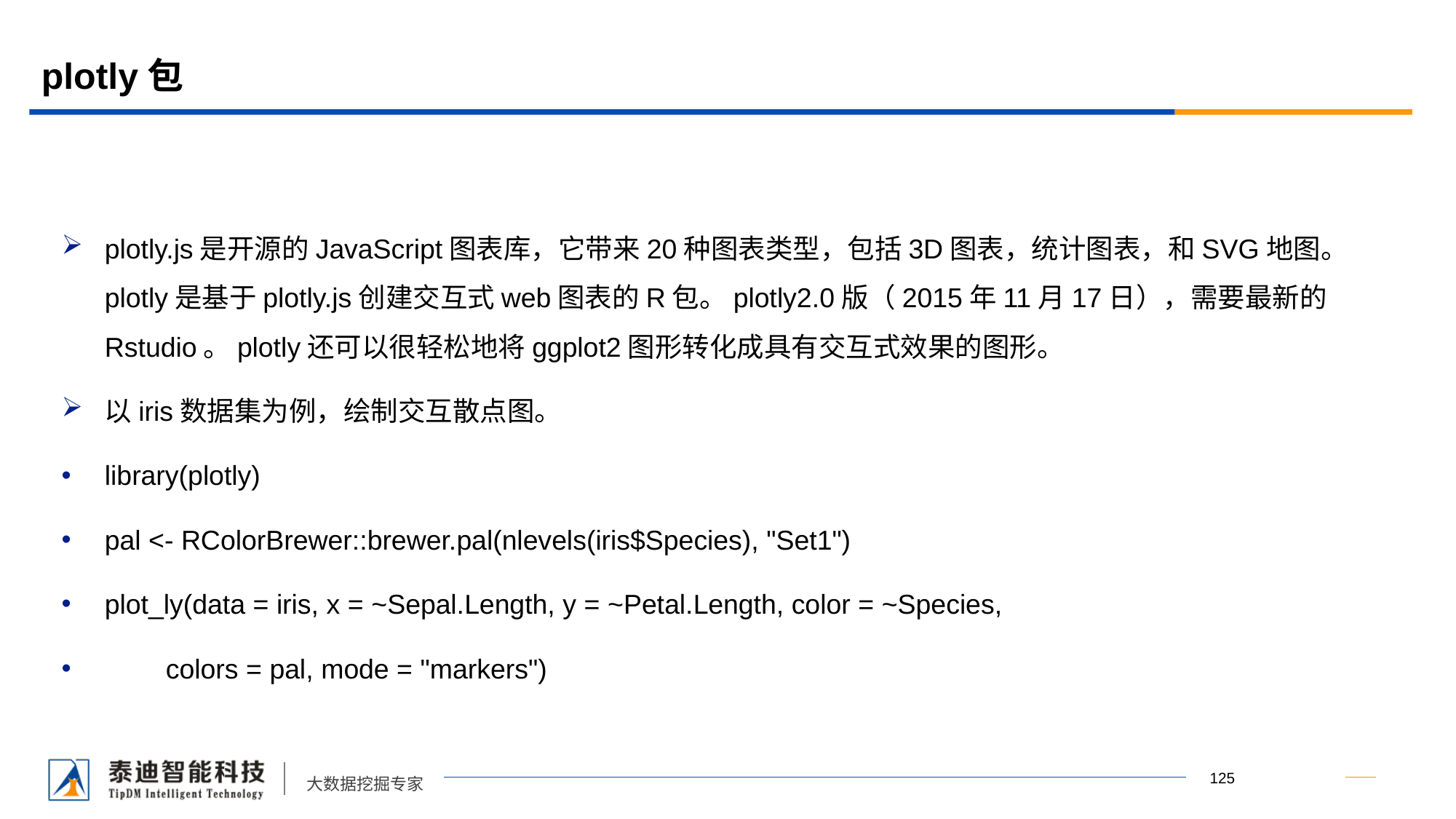

# plotly包

plotly.js是开源的JavaScript图表库，它带来20种图表类型，包括3D图表，统计图表，和SVG地图。plotly是基于plotly.js创建交互式web图表的R包。plotly2.0版（2015年11月17日），需要最新的Rstudio。plotly还可以很轻松地将ggplot2图形转化成具有交互式效果的图形。
以iris数据集为例，绘制交互散点图。
library(plotly)
pal <- RColorBrewer::brewer.pal(nlevels(iris$Species), "Set1")
plot_ly(data = iris, x = ~Sepal.Length, y = ~Petal.Length, color = ~Species,
        colors = pal, mode = "markers")